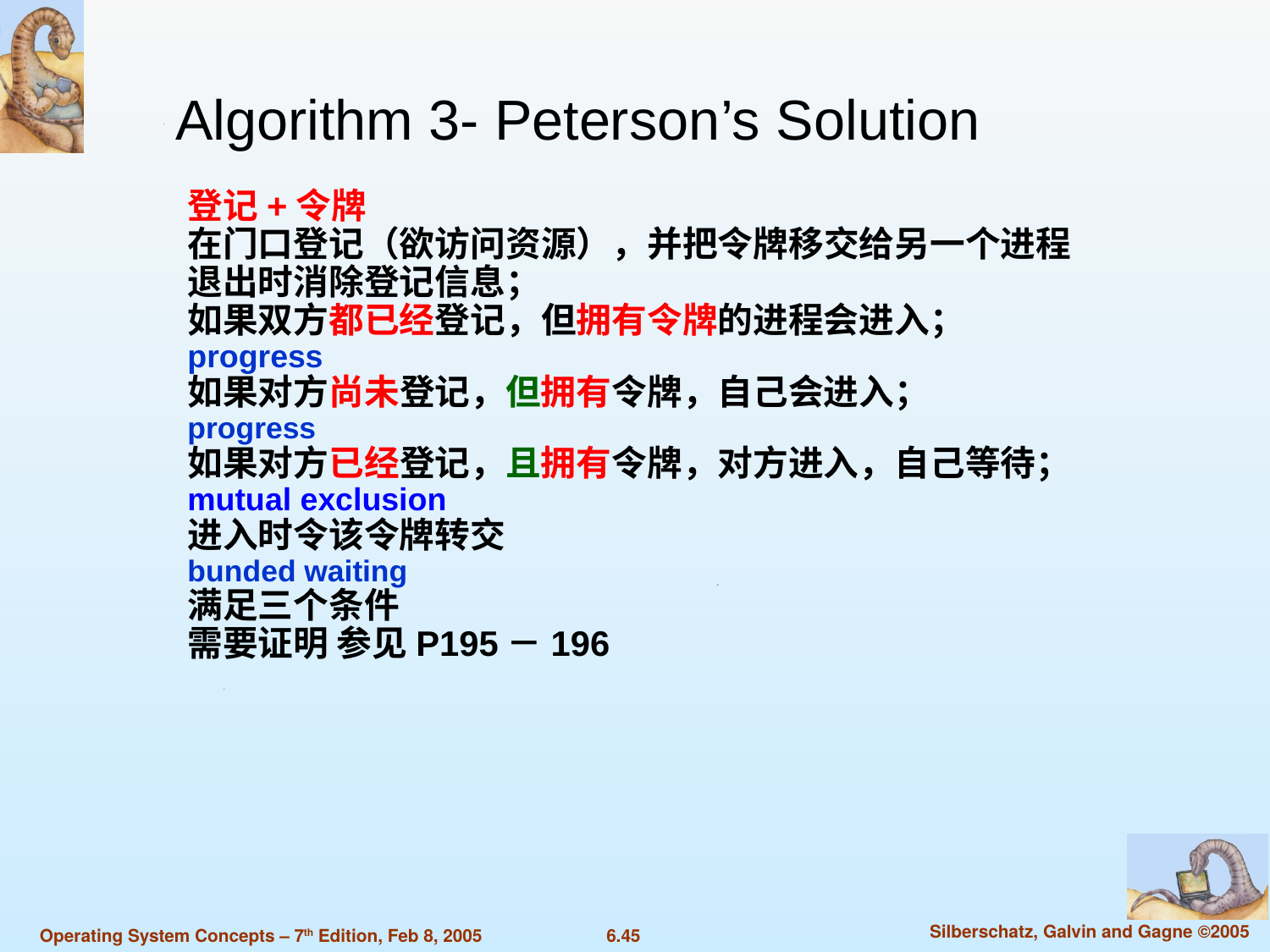

Algorithm 3- Peterson’s Solution
登记+令牌
在门口登记（欲访问资源），并把令牌移交给另一个进程
退出时消除登记信息；
如果双方都已经登记，但拥有令牌的进程会进入；
progress
如果对方尚未登记，但拥有令牌，自己会进入；
progress
如果对方已经登记，且拥有令牌，对方进入，自己等待；
mutual exclusion
进入时令该令牌转交
bunded waiting
满足三个条件
需要证明 参见P195－196